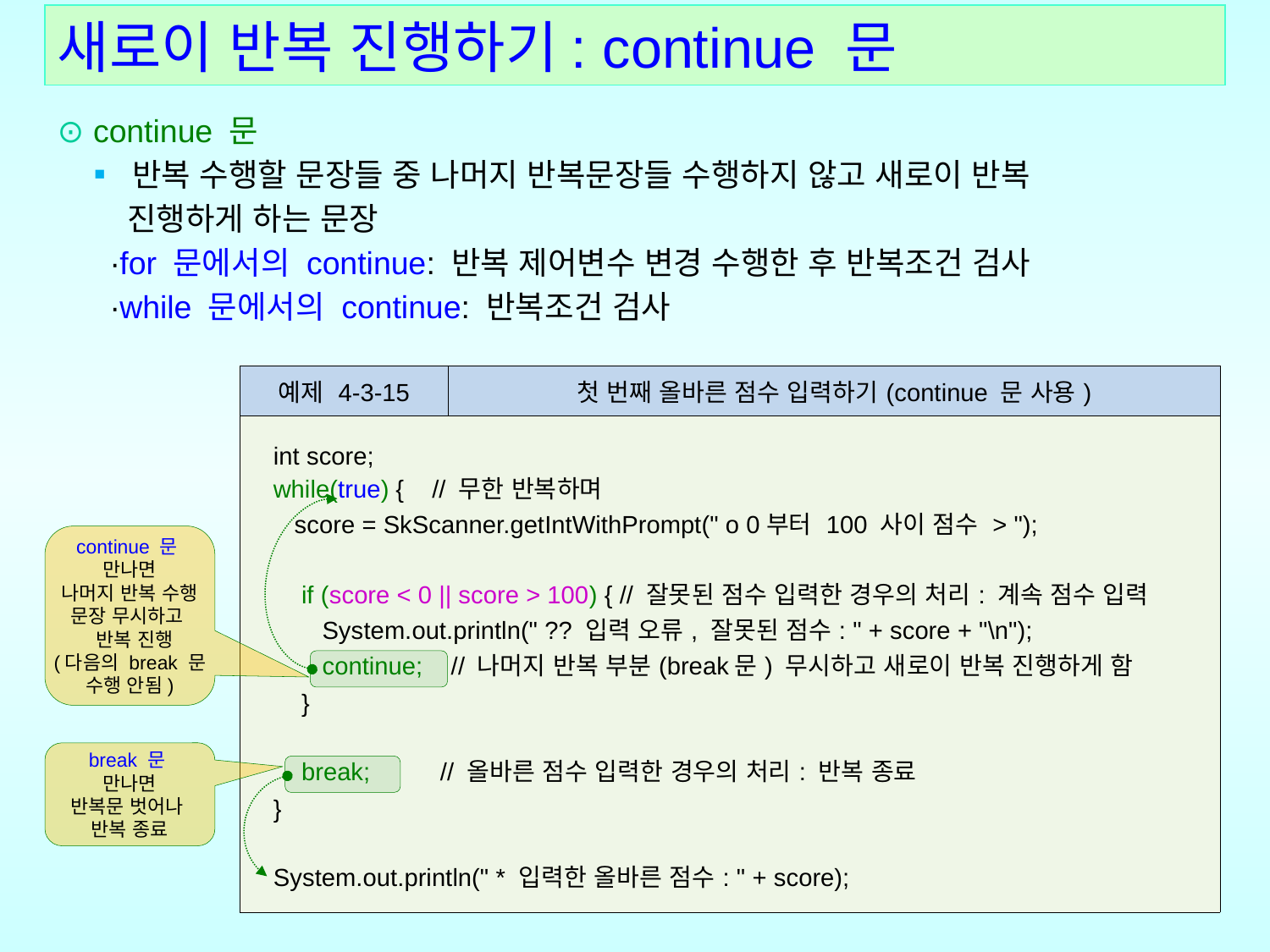

새로이 반복 진행하기: continue 문
⊙ continue 문
   ▪ 반복 수행할 문장들 중 나머지 반복문장들 수행하지 않고 새로이 반복
       진행하게 하는 문장
      ∙for 문에서의 continue: 반복 제어변수 변경 수행한 후 반복조건 검사
      ∙while 문에서의 continue: 반복조건 검사

| 예제 4-3-15 | 첫 번째 올바른 점수 입력하기(continue 문 사용) |
| --- | --- |
| int score; while(true) { // 무한 반복하며 score = SkScanner.getIntWithPrompt(" o 0부터 100 사이 점수 > "); if (score < 0 || score > 100) { // 잘못된 점수 입력한 경우의 처리: 계속 점수 입력 System.out.println(" ?? 입력 오류, 잘못된 점수: " + score + "\n"); continue; // 나머지 반복 부분(break문) 무시하고 새로이 반복 진행하게 함 } break; // 올바른 점수 입력한 경우의 처리: 반복 종료 } System.out.println(" \* 입력한 올바른 점수: " + score); | o 0부터 100까지의 점수 > 111 ?? 입력 오류, 잘못된 점수: 111 o 0부터 100까지의 점수 > -2 ?? 입력 오류, 잘못된 점수: -2 o 0부터 100까지의 점수 > 88 \* 입력한 올바른 점수: 88 |

continue 문
만나면
나머지 반복 수행 문장 무시하고
 반복 진행
(다음의 break 문 수행 안됨)

break 문
만나면
반복문 벗어나
반복 종료